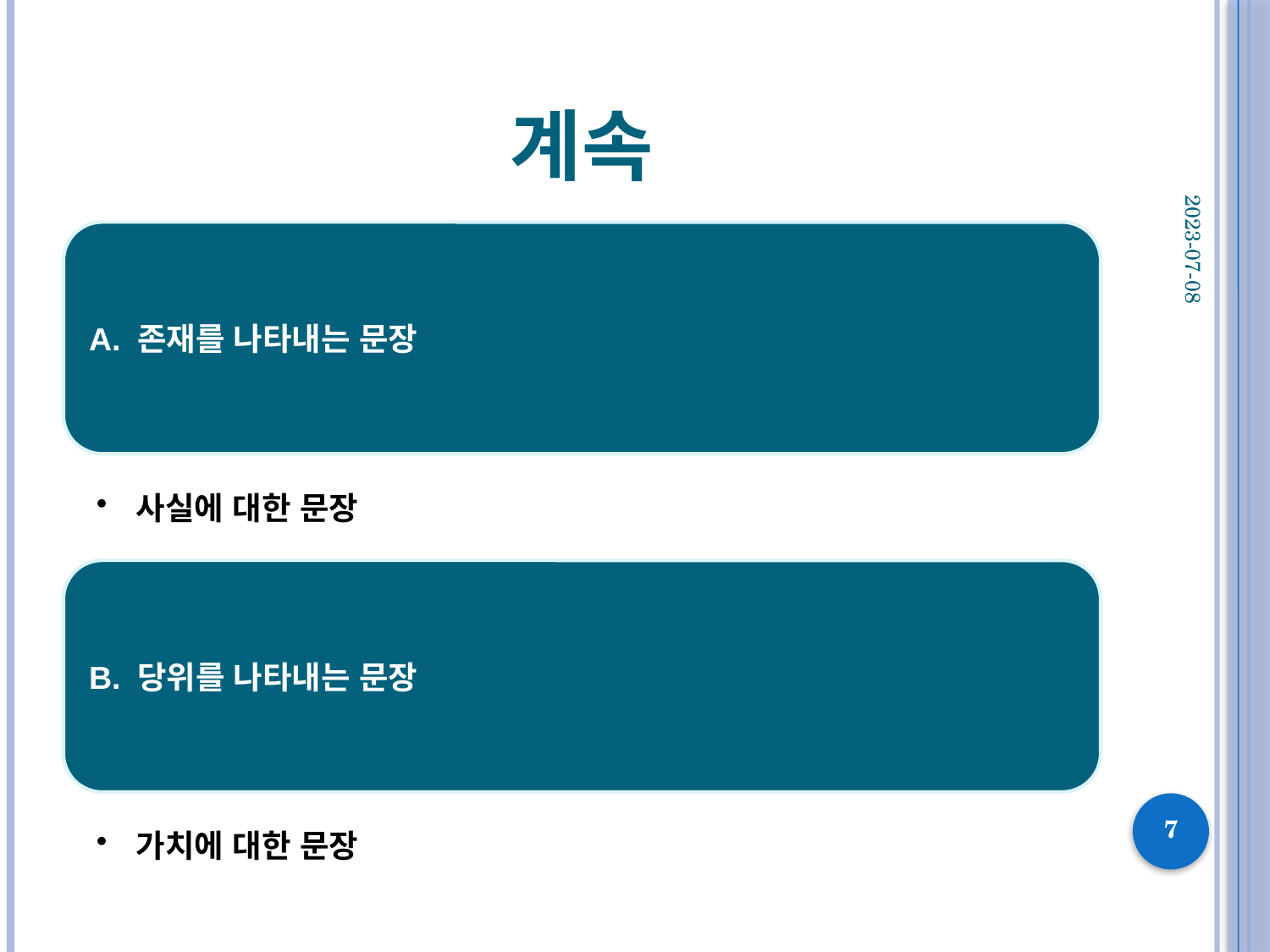

# 계속
2023-07-08
A. 존재를 나타내는 문장
사실에 대한 문장
B. 당위를 나타내는 문장
가치에 대한 문장
7